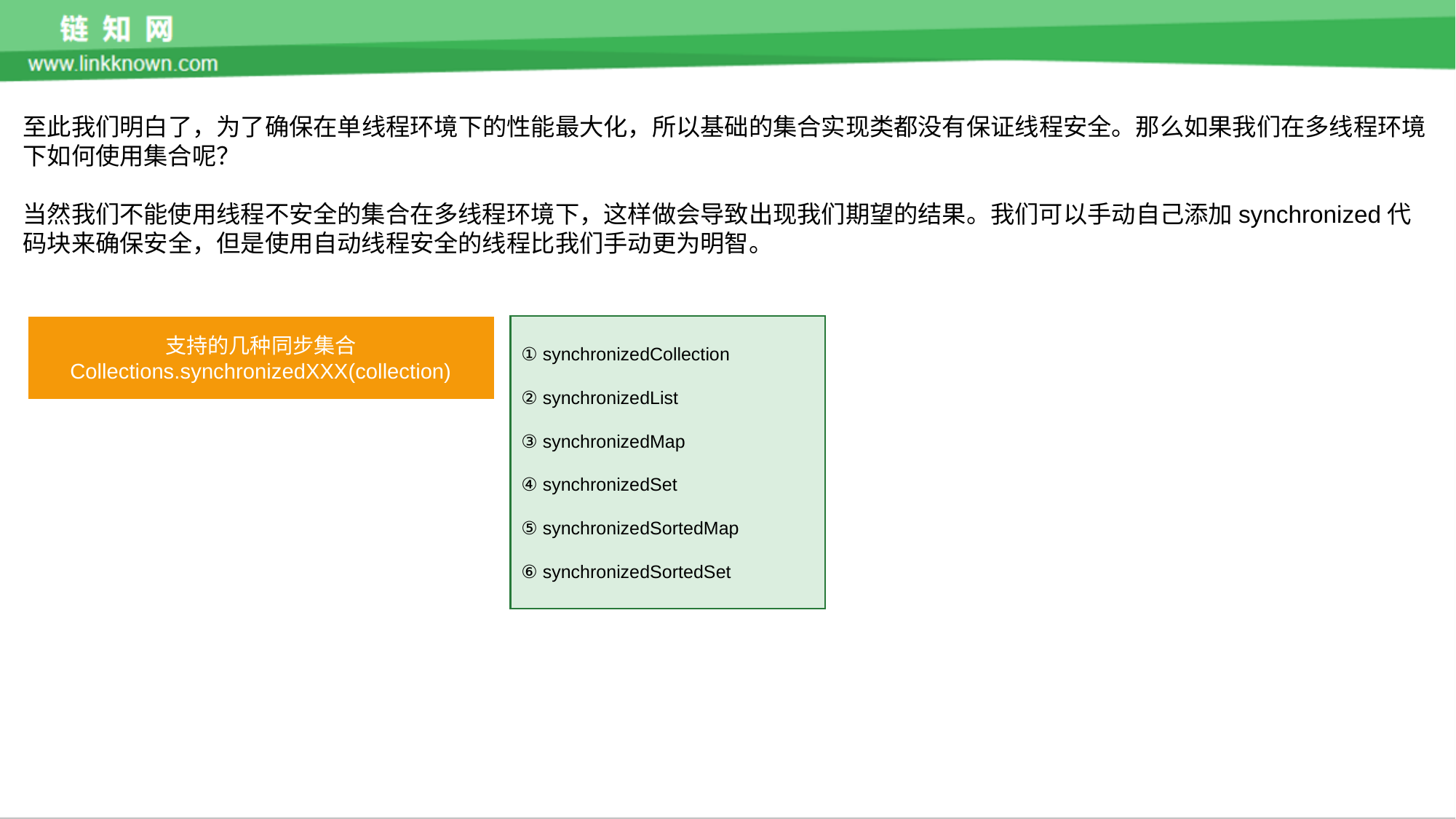

至此我们明白了，为了确保在单线程环境下的性能最大化，所以基础的集合实现类都没有保证线程安全。那么如果我们在多线程环境下如何使用集合呢？

当然我们不能使用线程不安全的集合在多线程环境下，这样做会导致出现我们期望的结果。我们可以手动自己添加synchronized代码块来确保安全，但是使用自动线程安全的线程比我们手动更为明智。
支持的几种同步集合
Collections.synchronizedXXX(collection)
① synchronizedCollection

② synchronizedList

③ synchronizedMap

④ synchronizedSet

⑤ synchronizedSortedMap

⑥ synchronizedSortedSet